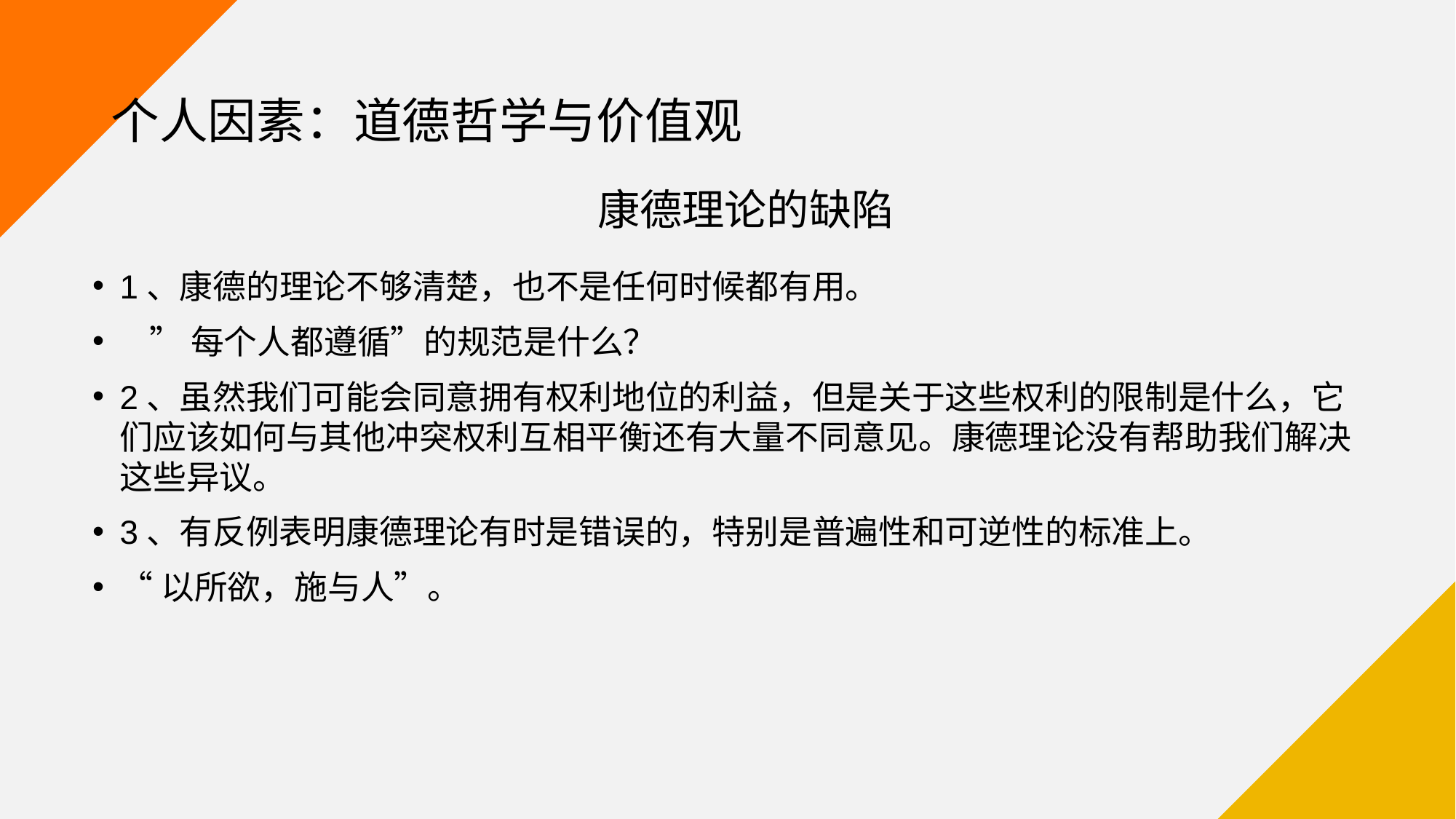

# 个人因素：道德哲学与价值观
康德理论的缺陷
1、康德的理论不够清楚，也不是任何时候都有用。
    ”每个人都遵循”的规范是什么？
2、虽然我们可能会同意拥有权利地位的利益，但是关于这些权利的限制是什么，它们应该如何与其他冲突权利互相平衡还有大量不同意见。康德理论没有帮助我们解决这些异议。
3、有反例表明康德理论有时是错误的，特别是普遍性和可逆性的标准上。
“以所欲，施与人”。